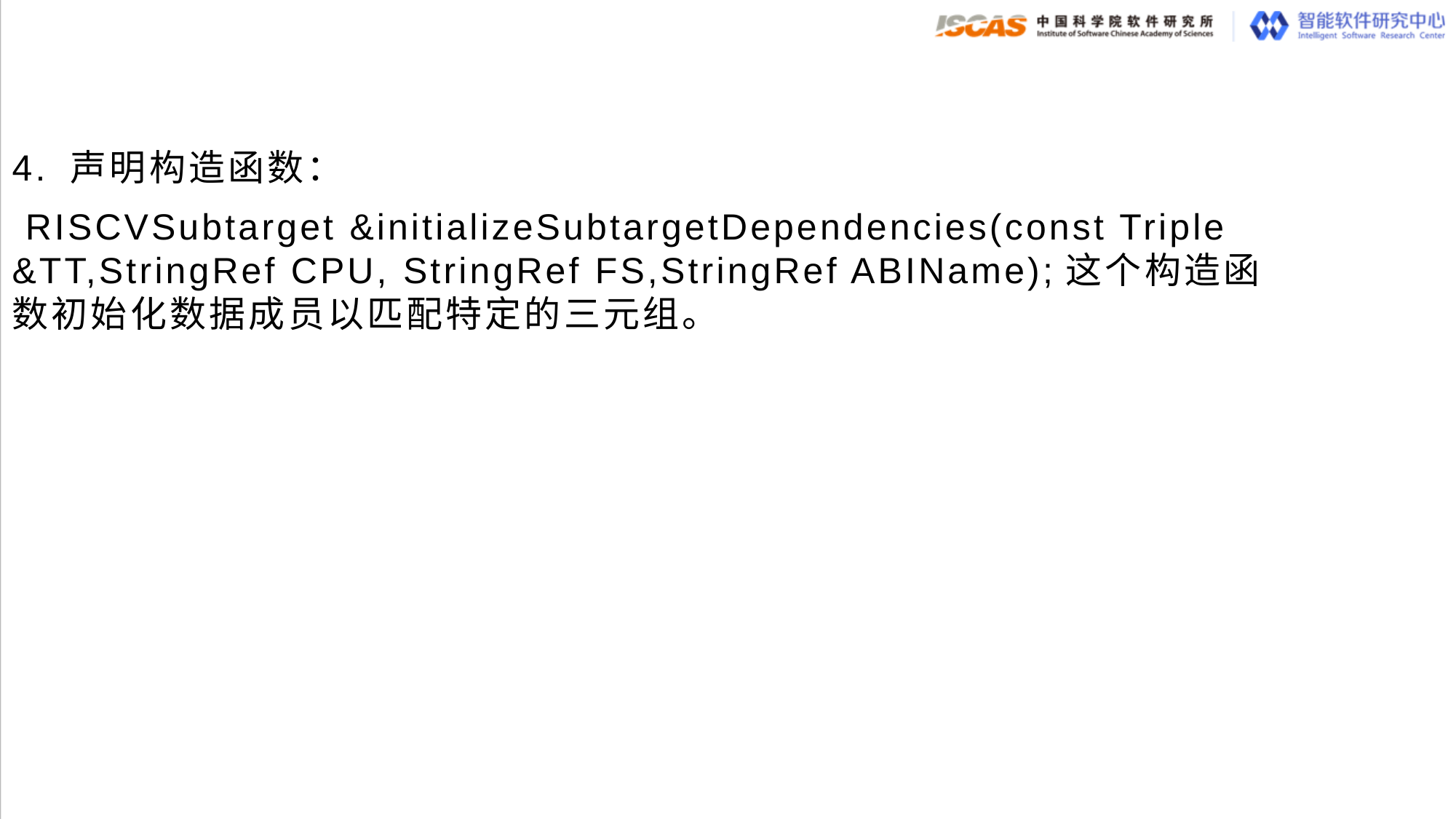

4. 声明构造函数：
 RISCVSubtarget &initializeSubtargetDependencies(const Triple &TT,StringRef CPU, StringRef FS,StringRef ABIName);这个构造函数初始化数据成员以匹配特定的三元组。